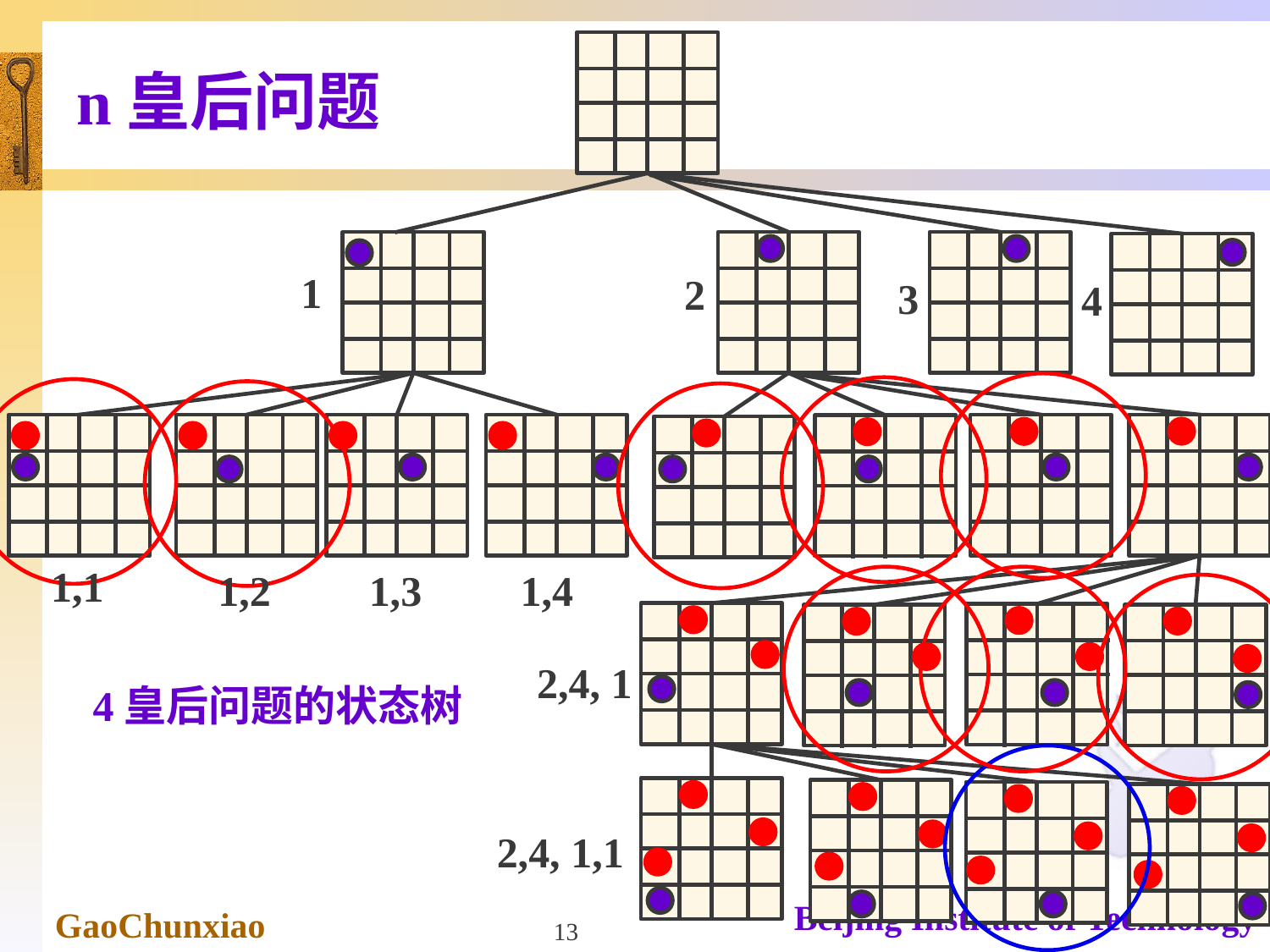

# n皇后问题

1
2
3
4

1,1

1,2
1,3
1,4

2,4, 1
4皇后问题的状态树

2,4, 1,1
13